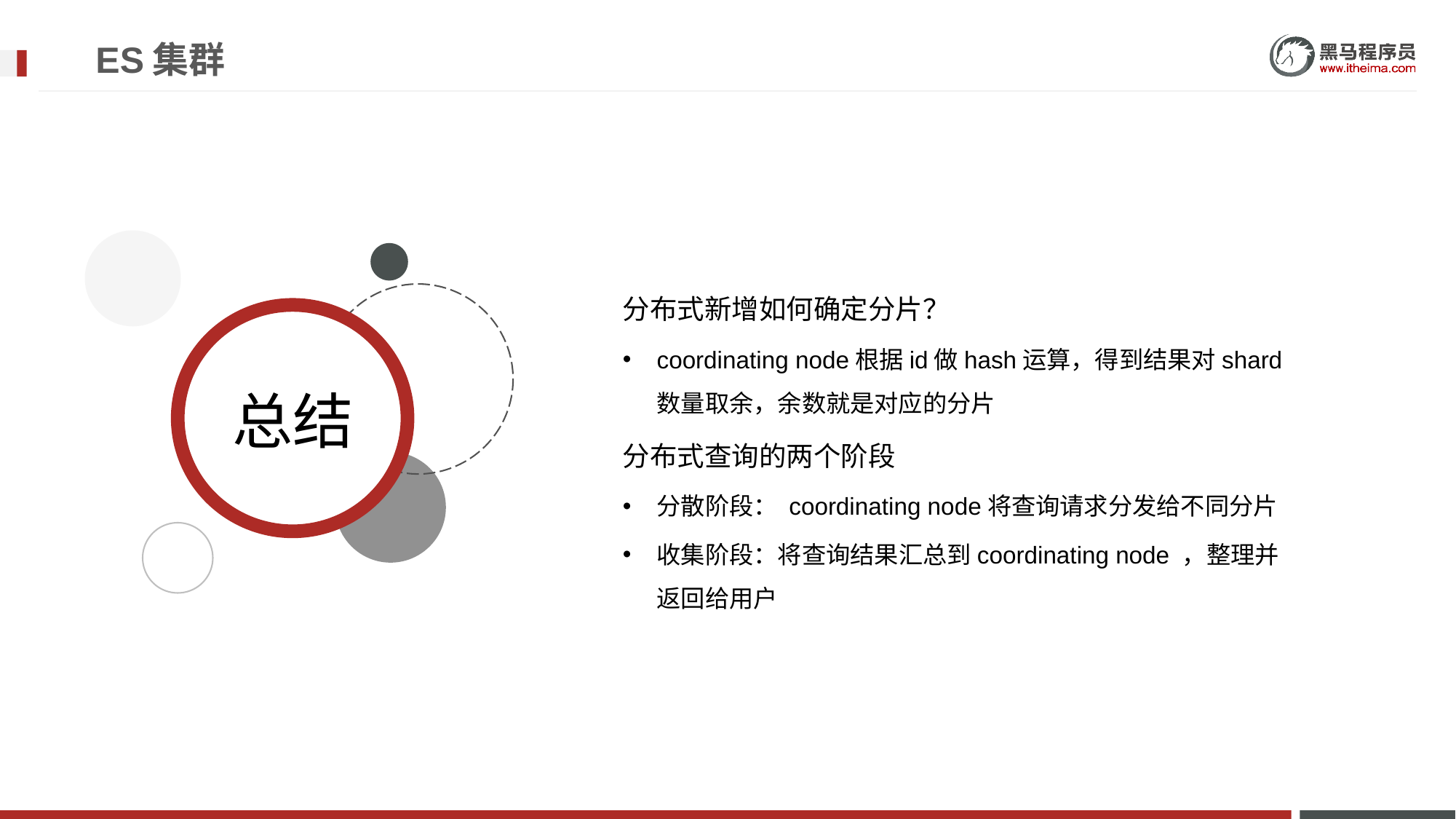

# ES集群
分布式新增如何确定分片？
coordinating node根据id做hash运算，得到结果对shard数量取余，余数就是对应的分片
分布式查询的两个阶段
分散阶段： coordinating node将查询请求分发给不同分片
收集阶段：将查询结果汇总到coordinating node ，整理并返回给用户